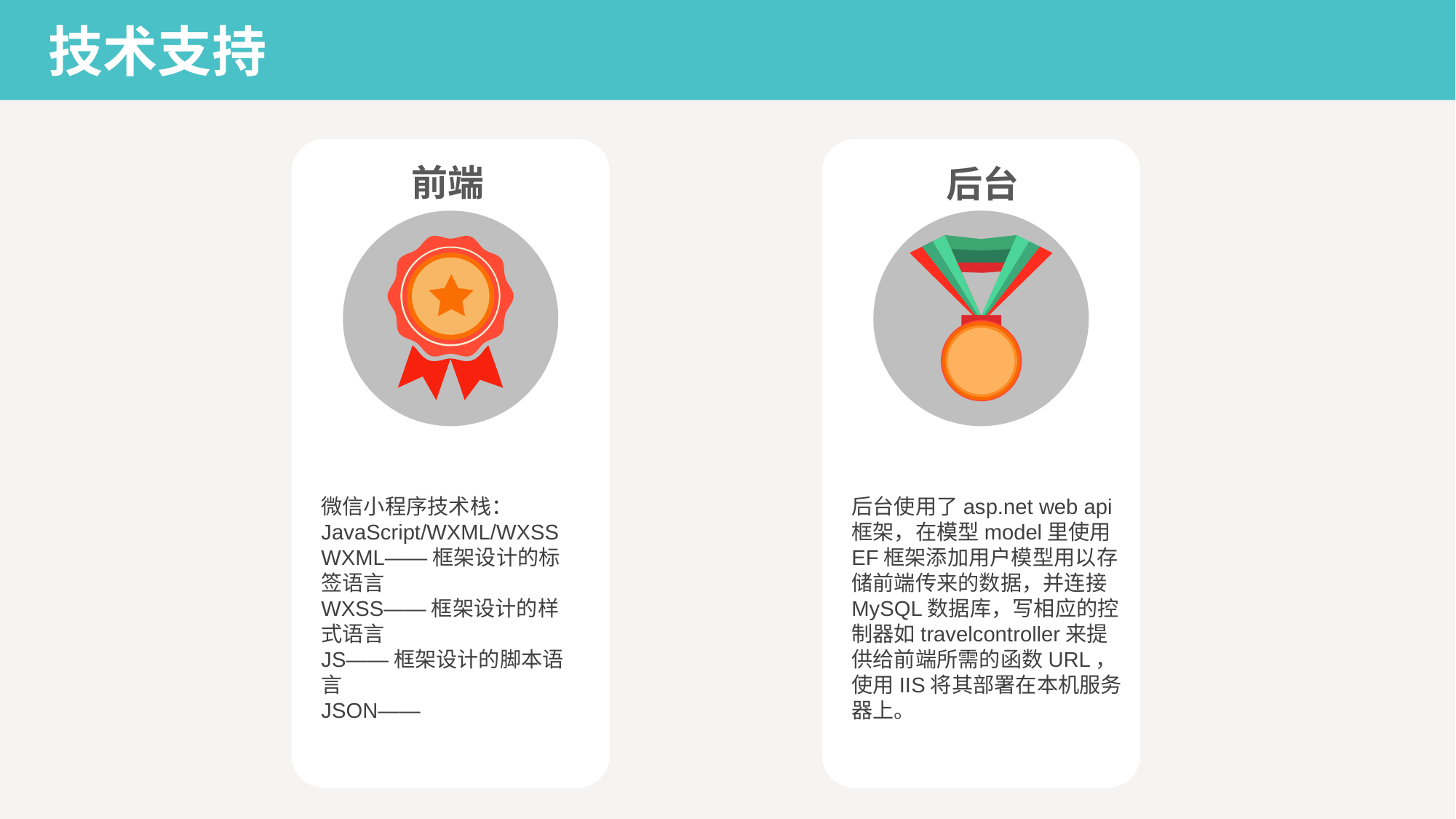

技术支持

前端
后台

微信小程序技术栈：JavaScript/WXML/WXSS
WXML——框架设计的标签语言
WXSS——框架设计的样式语言
JS——框架设计的脚本语言
JSON——
后台使用了asp.net web api 框架，在模型model里使用EF框架添加用户模型用以存储前端传来的数据，并连接MySQL数据库，写相应的控制器如travelcontroller来提供给前端所需的函数URL，使用IIS将其部署在本机服务器上。